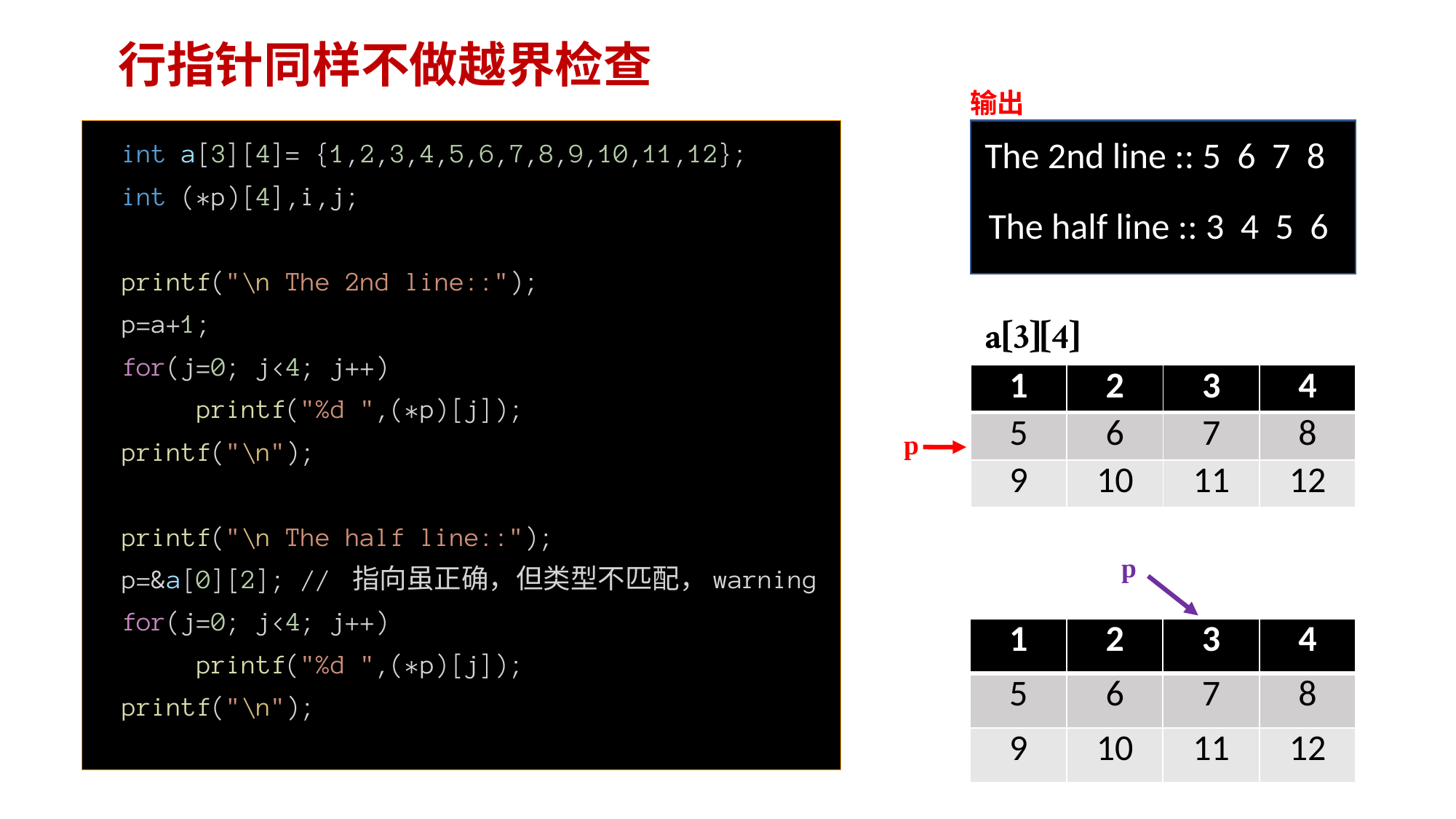

# 行指针同样不做越界检查
输出
  int a[3][4]= {1,2,3,4,5,6,7,8,9,10,11,12};
  int (*p)[4],i,j;
  printf("\n The 2nd line::");
  p=a+1;
  for(j=0; j<4; j++)
       printf("%d ",(*p)[j]);
  printf("\n");
  printf("\n The half line::");
  p=&a[0][2]; // 指向虽正确，但类型不匹配，warning
  for(j=0; j<4; j++)
       printf("%d ",(*p)[j]);
  printf("\n");

The 2nd line :: 5  6  7  8
The half line :: 3  4  5  6
a[3][4]
| 1 | 2 | 3 | 4 |
| --- | --- | --- | --- |
| 5 | 6 | 7 | 8 |
| 9 | 10 | 11 | 12 |
p

p

| 1 | 2 | 3 | 4 |
| --- | --- | --- | --- |
| 5 | 6 | 7 | 8 |
| 9 | 10 | 11 | 12 |